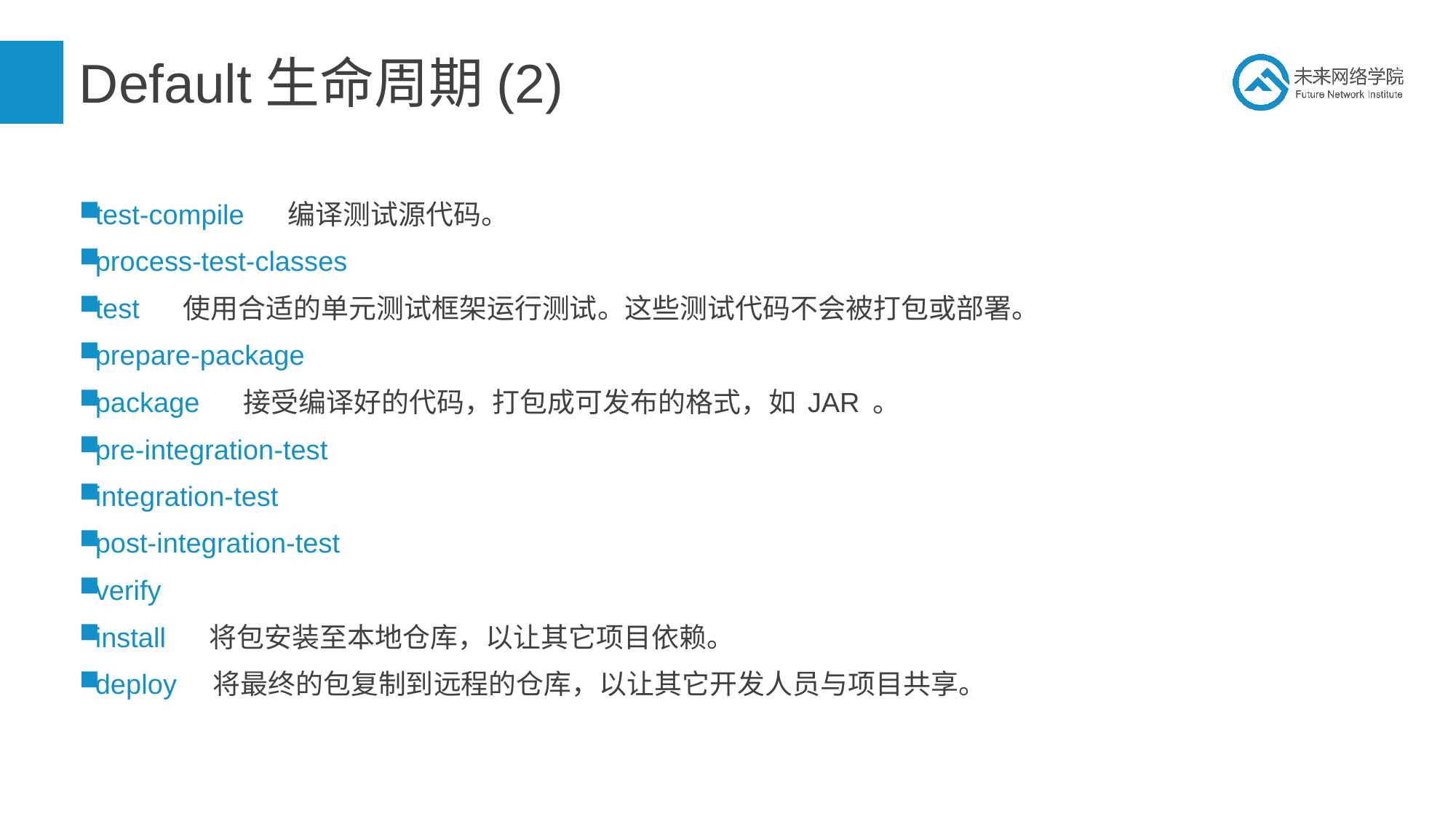

# Default生命周期(2)
test-compile     编译测试源代码。
process-test-classes
test     使用合适的单元测试框架运行测试。这些测试代码不会被打包或部署。
prepare-package
package     接受编译好的代码，打包成可发布的格式，如 JAR 。
pre-integration-test
integration-test
post-integration-test
verify
install     将包安装至本地仓库，以让其它项目依赖。
deploy    将最终的包复制到远程的仓库，以让其它开发人员与项目共享。